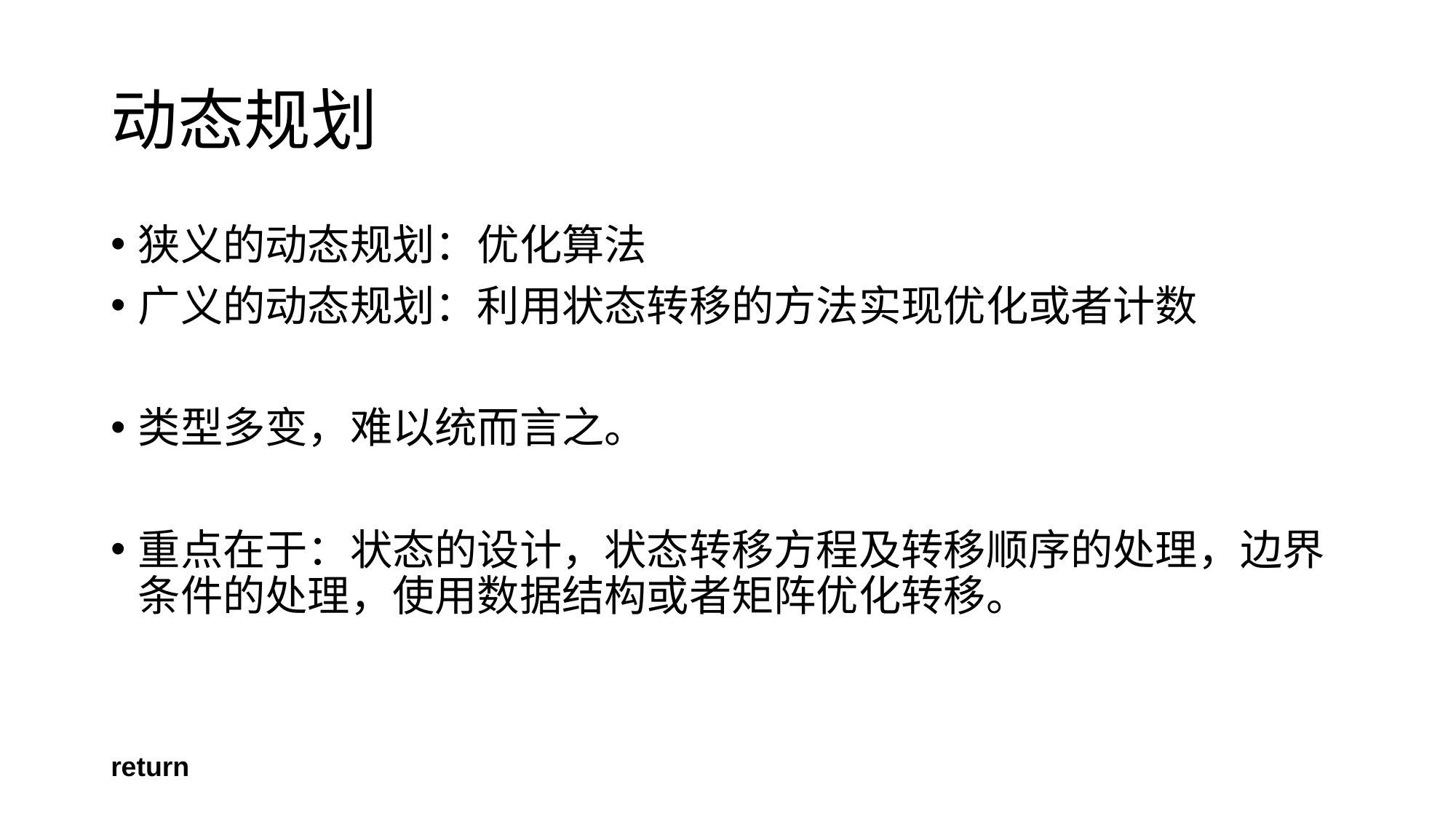

# 动态规划
狭义的动态规划：优化算法
广义的动态规划：利用状态转移的方法实现优化或者计数

类型多变，难以统而言之。

重点在于：状态的设计，状态转移方程及转移顺序的处理，边界条件的处理，使用数据结构或者矩阵优化转移。
return